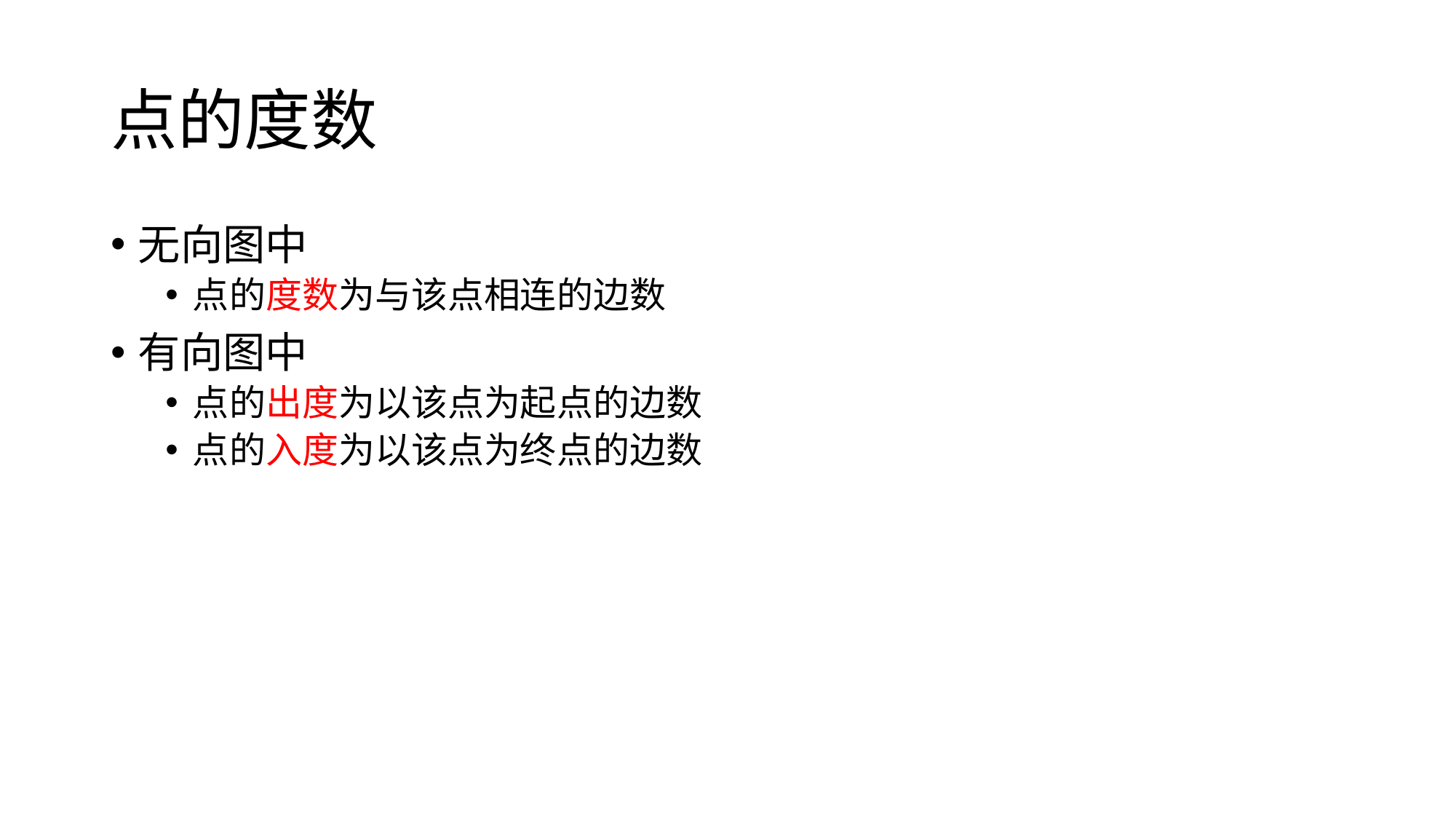

# 点的度数
无向图中
点的度数为与该点相连的边数
有向图中
点的出度为以该点为起点的边数
点的入度为以该点为终点的边数